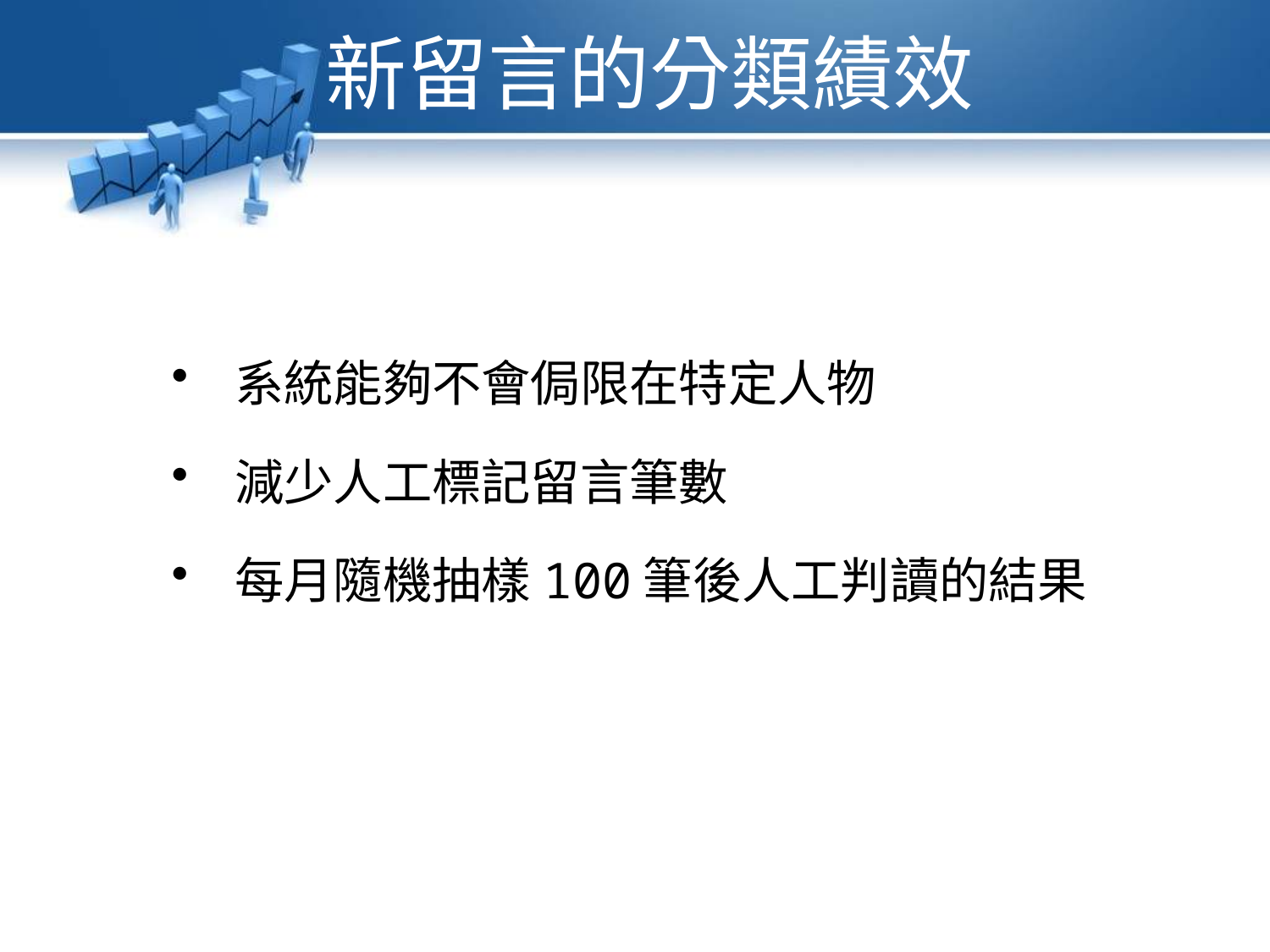

新留言的分類績效
系統能夠不會侷限在特定人物
減少人工標記留言筆數
每月隨機抽樣100筆後人工判讀的結果